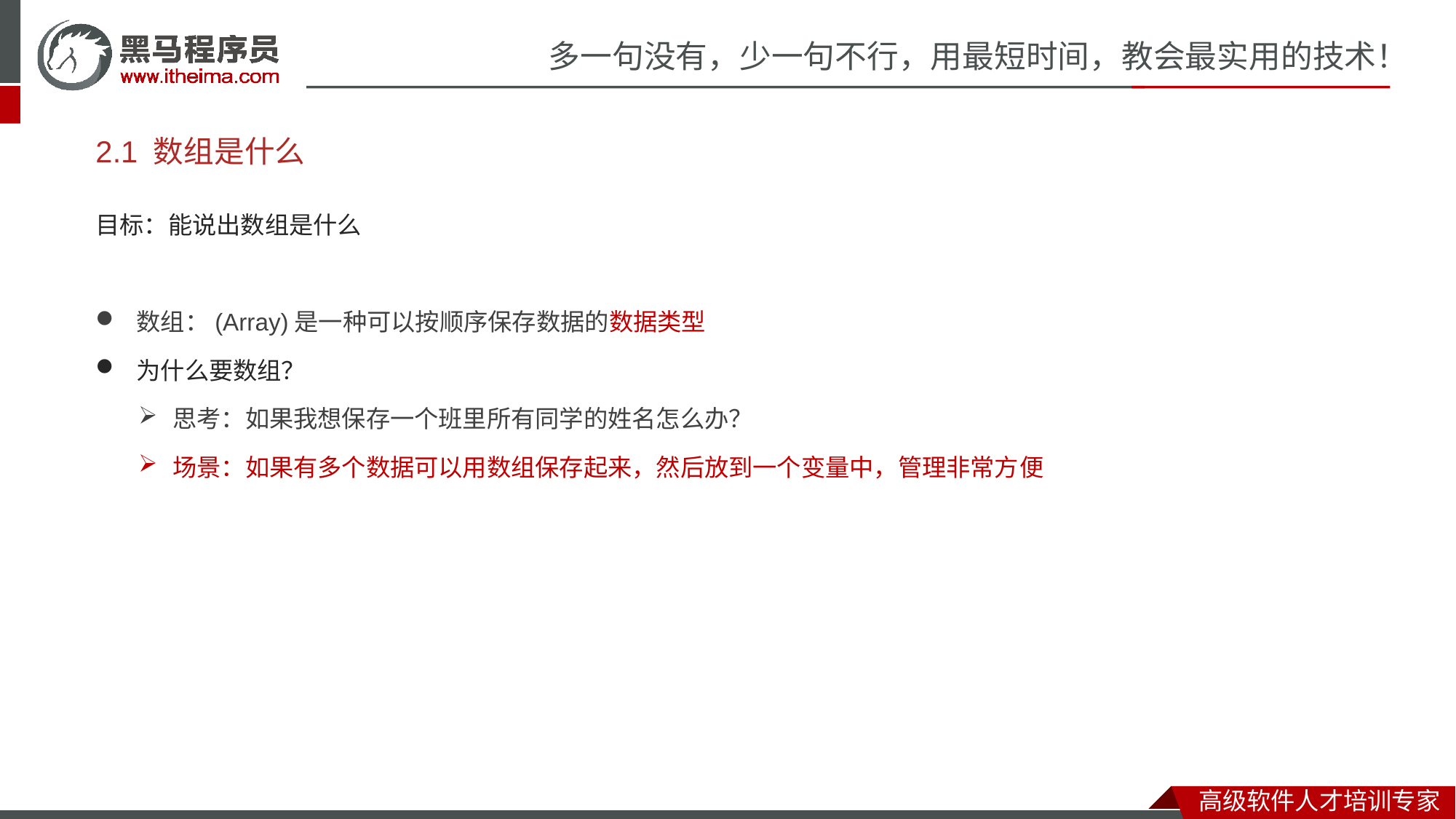

# 2.1 数组是什么
目标：能说出数组是什么

数组：(Array)是一种可以按顺序保存数据的数据类型
为什么要数组？
思考：如果我想保存一个班里所有同学的姓名怎么办？
场景：如果有多个数据可以用数组保存起来，然后放到一个变量中，管理非常方便